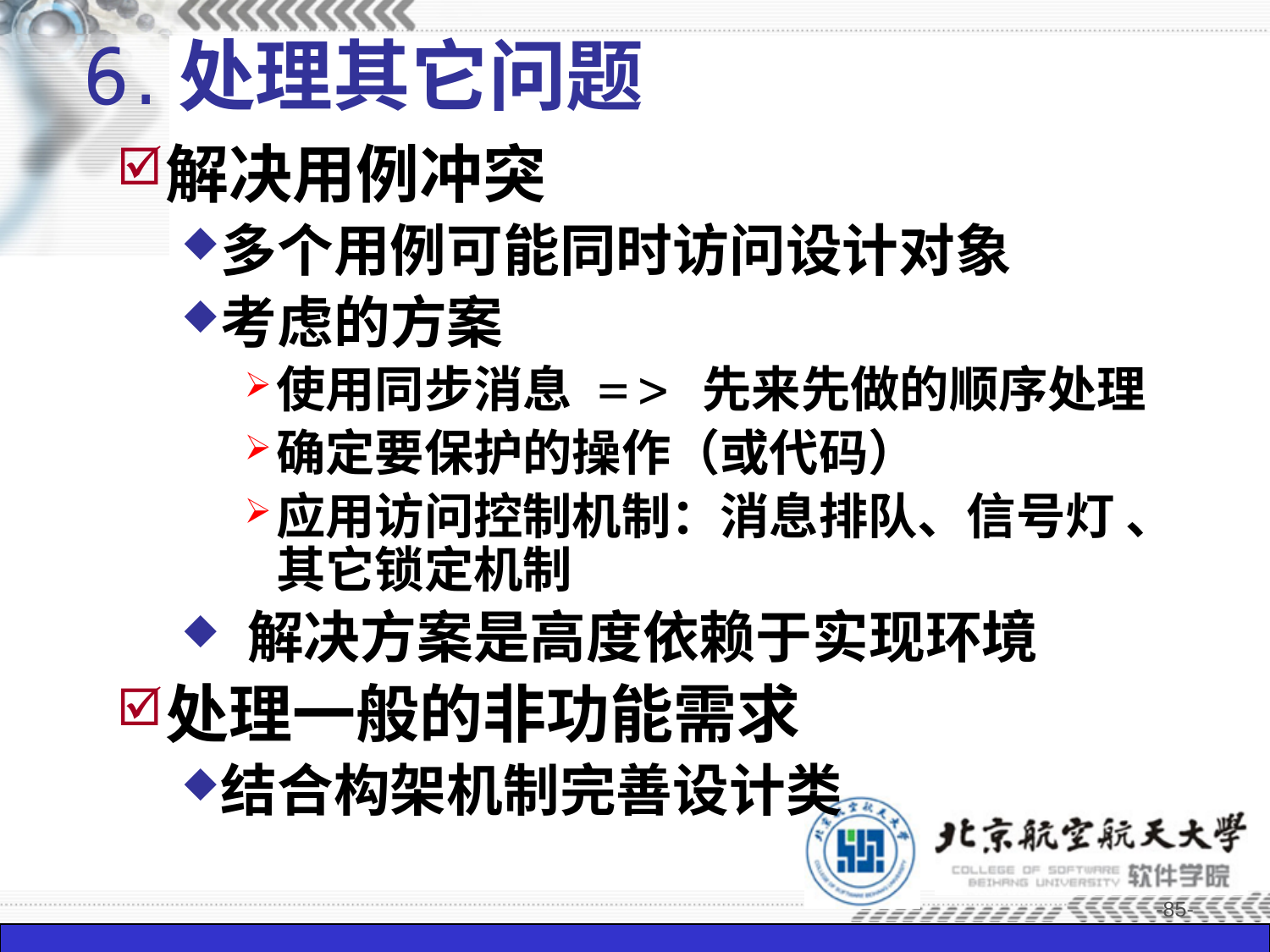

# 6.处理其它问题
解决用例冲突
多个用例可能同时访问设计对象
考虑的方案
使用同步消息 => 先来先做的顺序处理
确定要保护的操作（或代码）
应用访问控制机制：消息排队、信号灯 、其它锁定机制
 解决方案是高度依赖于实现环境
处理一般的非功能需求
结合构架机制完善设计类
-85-